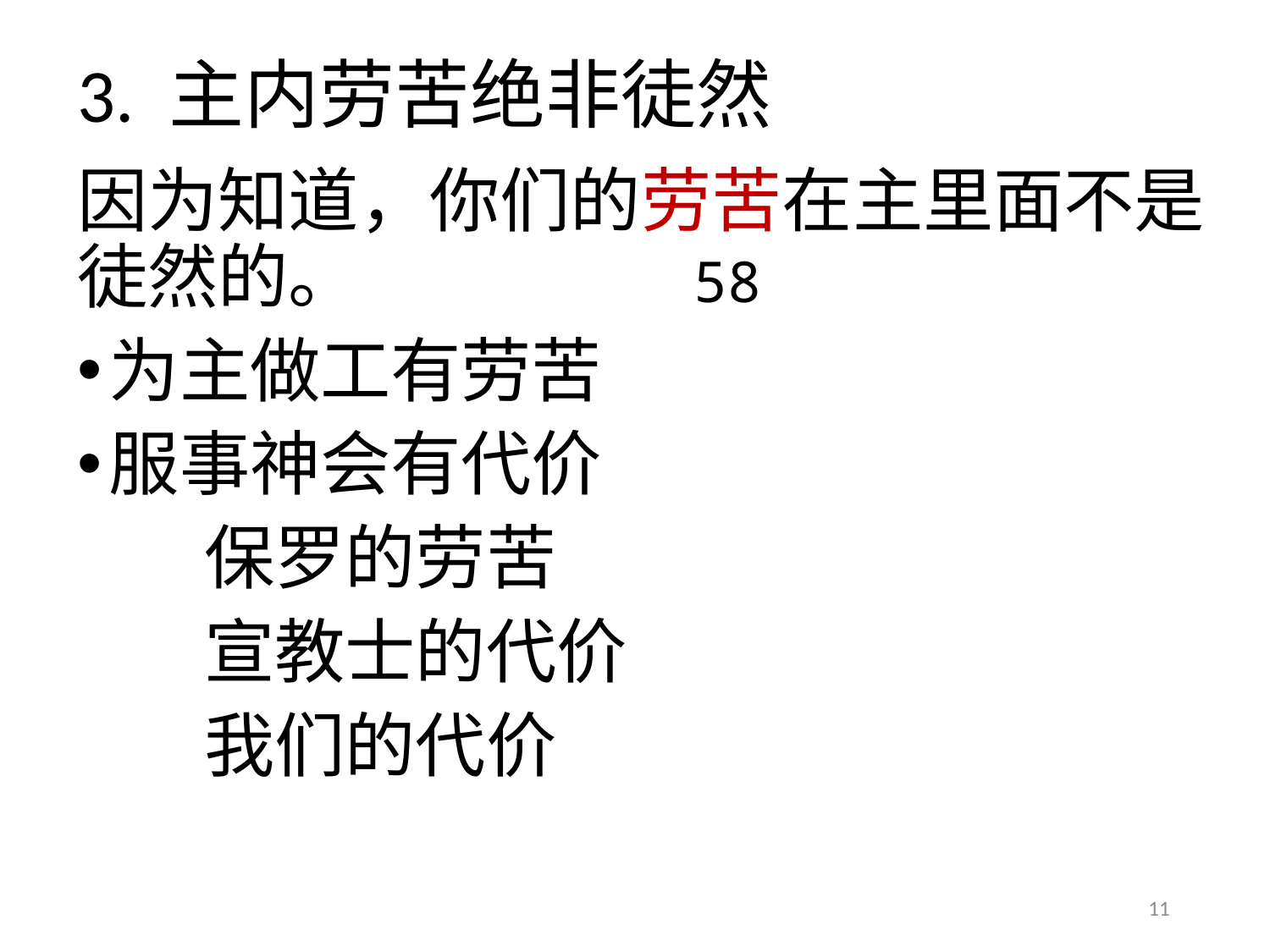

# 3. 主内劳苦绝非徒然
因为知道，你们的劳苦在主里面不是徒然的。                    58
为主做工有劳苦
服事神会有代价
	保罗的劳苦
	宣教士的代价
	我们的代价
11